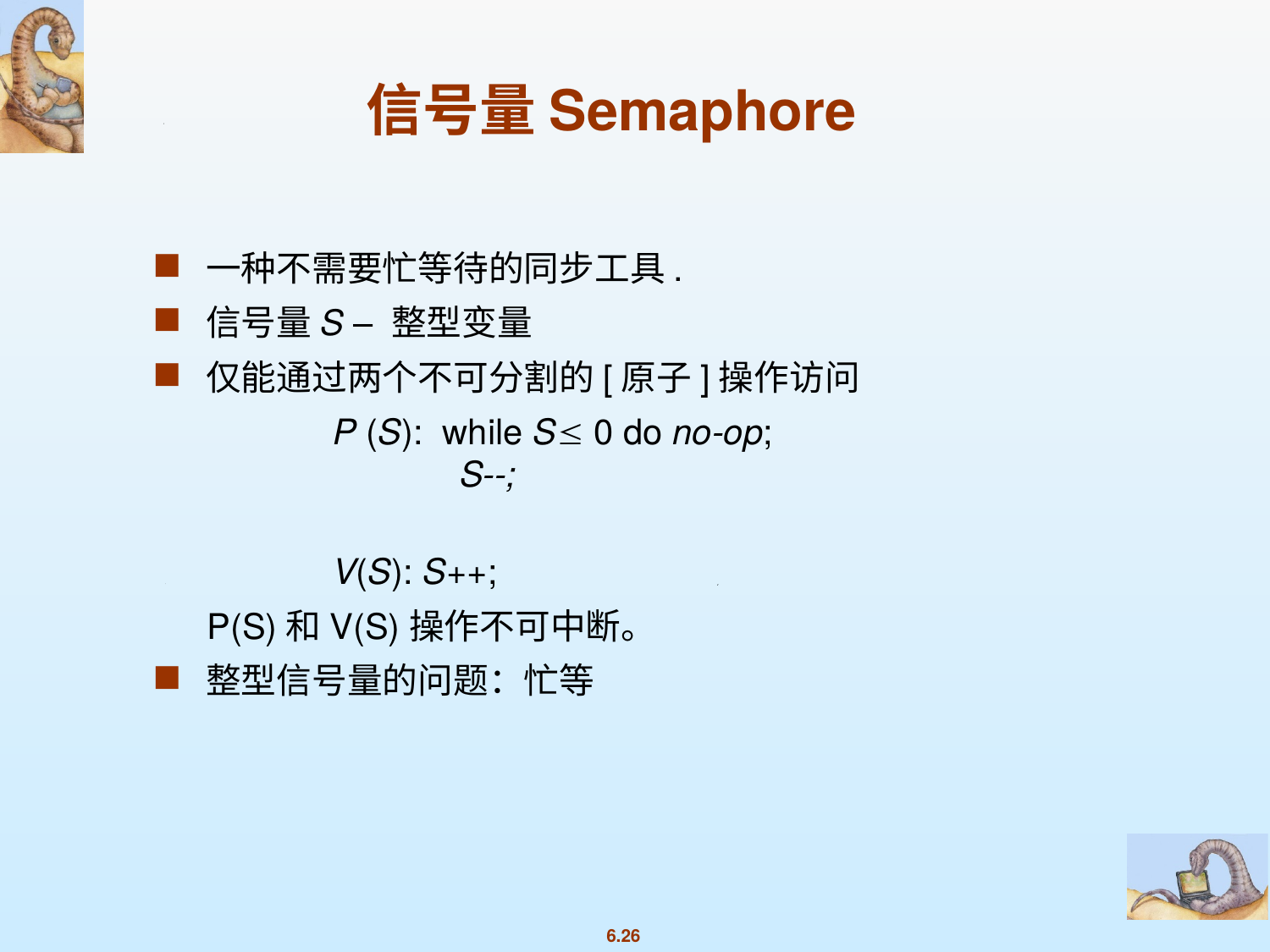

信号量Semaphore
一种不需要忙等待的同步工具.
信号量S – 整型变量
仅能通过两个不可分割的[原子]操作访问
		P (S):  while S≤ 0 do no-op;
		S--;
		V(S): S++;
     P(S)和V(S)操作不可中断。
整型信号量的问题：忙等